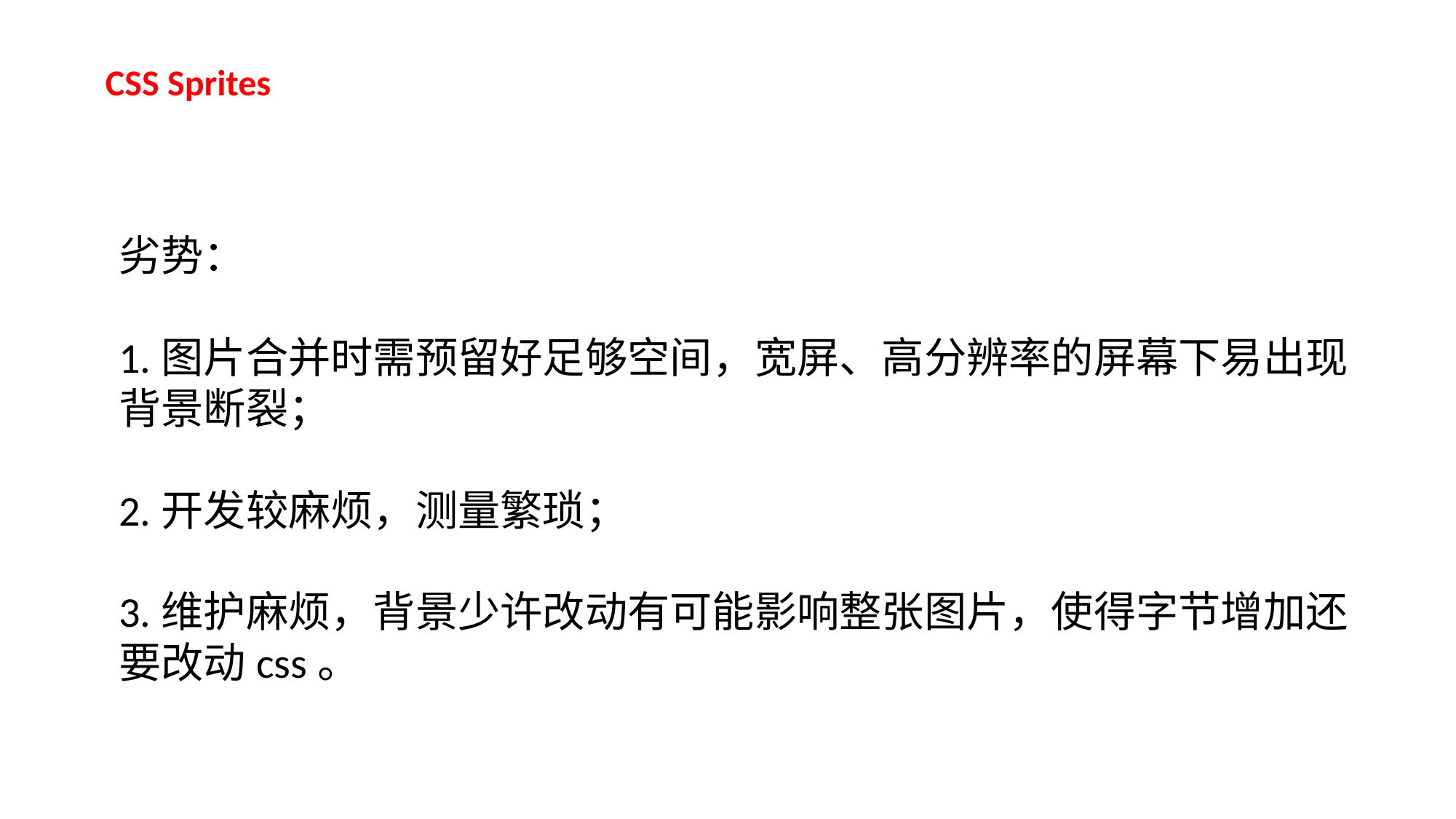

CSS Sprites

劣势：

1.图片合并时需预留好足够空间，宽屏、高分辨率的屏幕下易出现背景断裂；

2.开发较麻烦，测量繁琐；

3.维护麻烦，背景少许改动有可能影响整张图片，使得字节增加还要改动css。